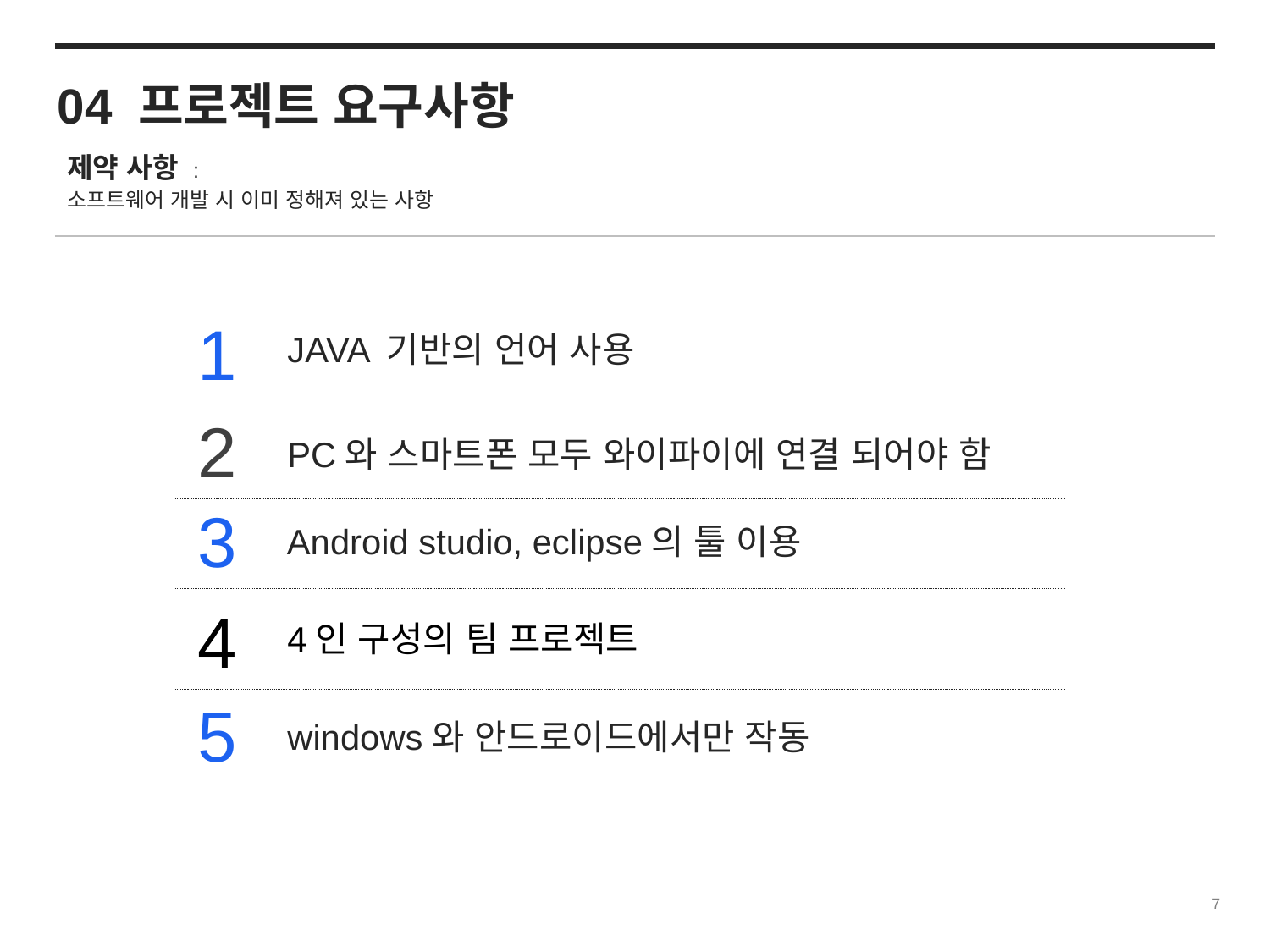

04 프로젝트 요구사항

제약 사항 :
소프트웨어 개발 시 이미 정해져 있는 사항
1
JAVA 기반의 언어 사용
2
PC와 스마트폰 모두 와이파이에 연결 되어야 함
3
Android studio, eclipse의 툴 이용
4
4인 구성의 팀 프로젝트
5
windows와 안드로이드에서만 작동